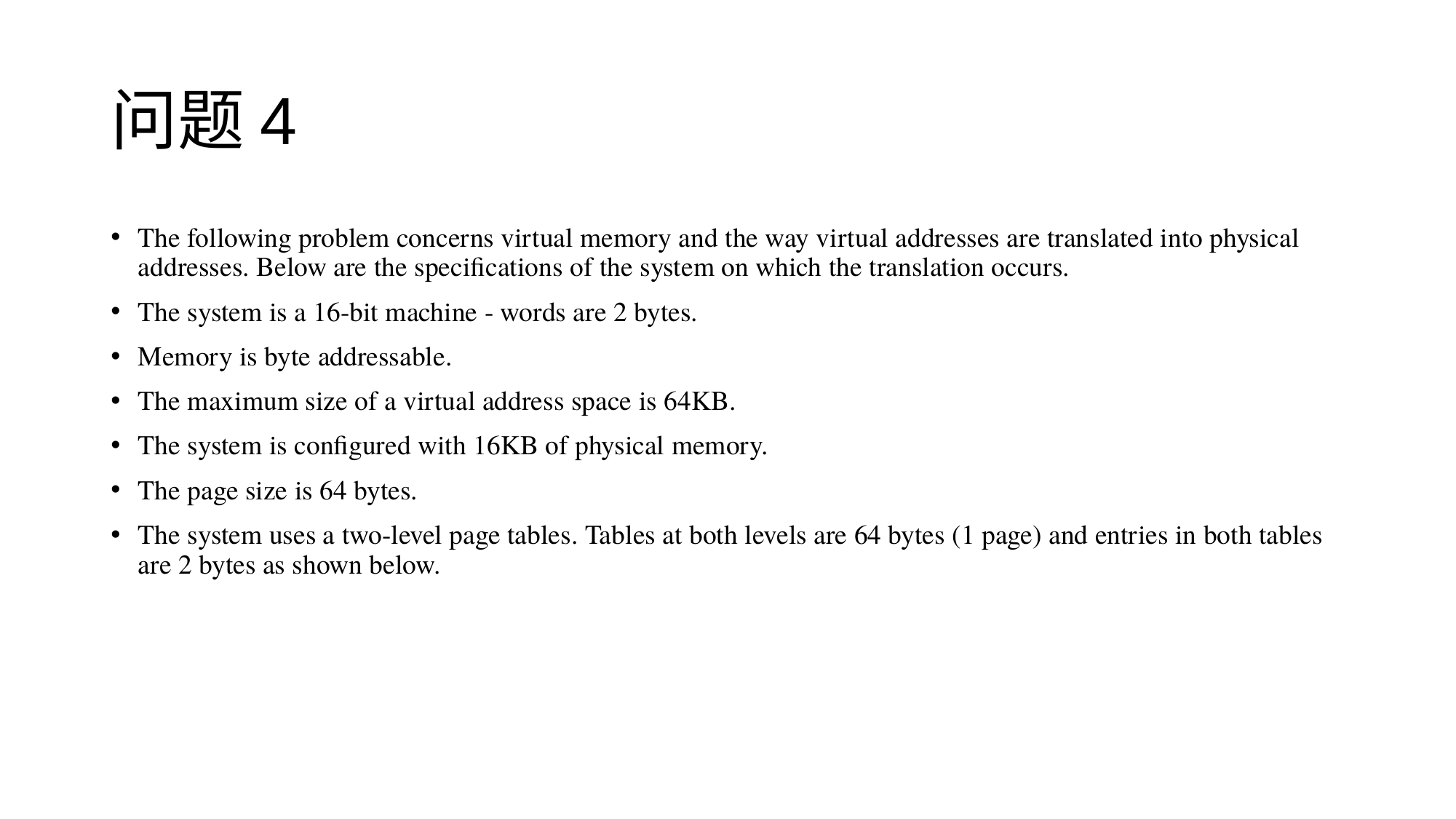

# 问题4
The following problem concerns virtual memory and the way virtual addresses are translated into physical addresses. Below are the specifications of the system on which the translation occurs.
The system is a 16-bit machine - words are 2 bytes.
Memory is byte addressable.
The maximum size of a virtual address space is 64KB.
The system is configured with 16KB of physical memory.
The page size is 64 bytes.
The system uses a two-level page tables. Tables at both levels are 64 bytes (1 page) and entries in both tables are 2 bytes as shown below.